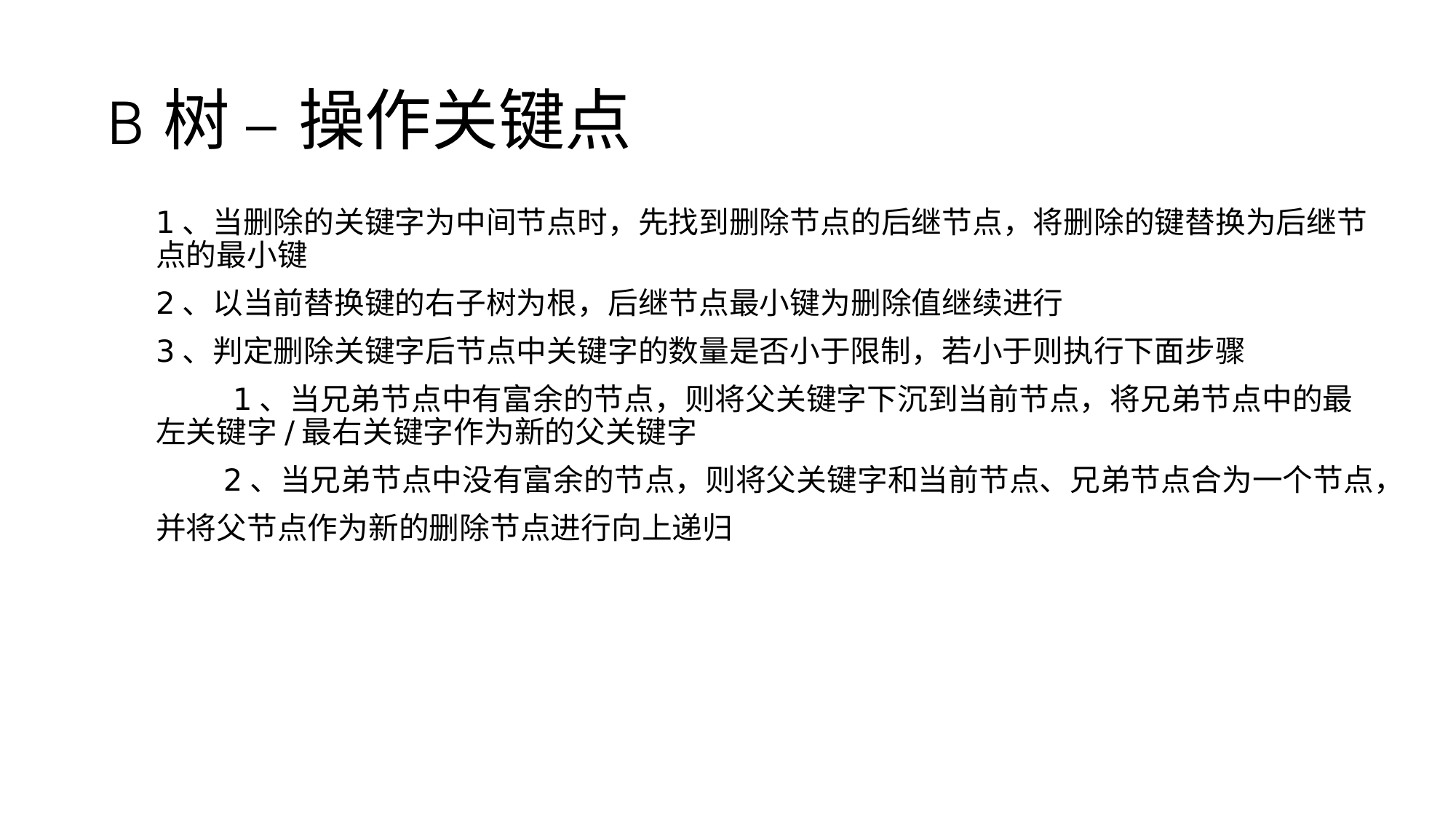

# B树-操作关键点
1、当删除的关键字为中间节点时，先找到删除节点的后继节点，将删除的键替换为后继节点的最小键
2、以当前替换键的右子树为根，后继节点最小键为删除值继续进行
3、判定删除关键字后节点中关键字的数量是否小于限制，若小于则执行下面步骤
        1、当兄弟节点中有富余的节点，则将父关键字下沉到当前节点，将兄弟节点中的最    左关键字/最右关键字作为新的父关键字
       2、当兄弟节点中没有富余的节点，则将父关键字和当前节点、兄弟节点合为一个节点，
并将父节点作为新的删除节点进行向上递归